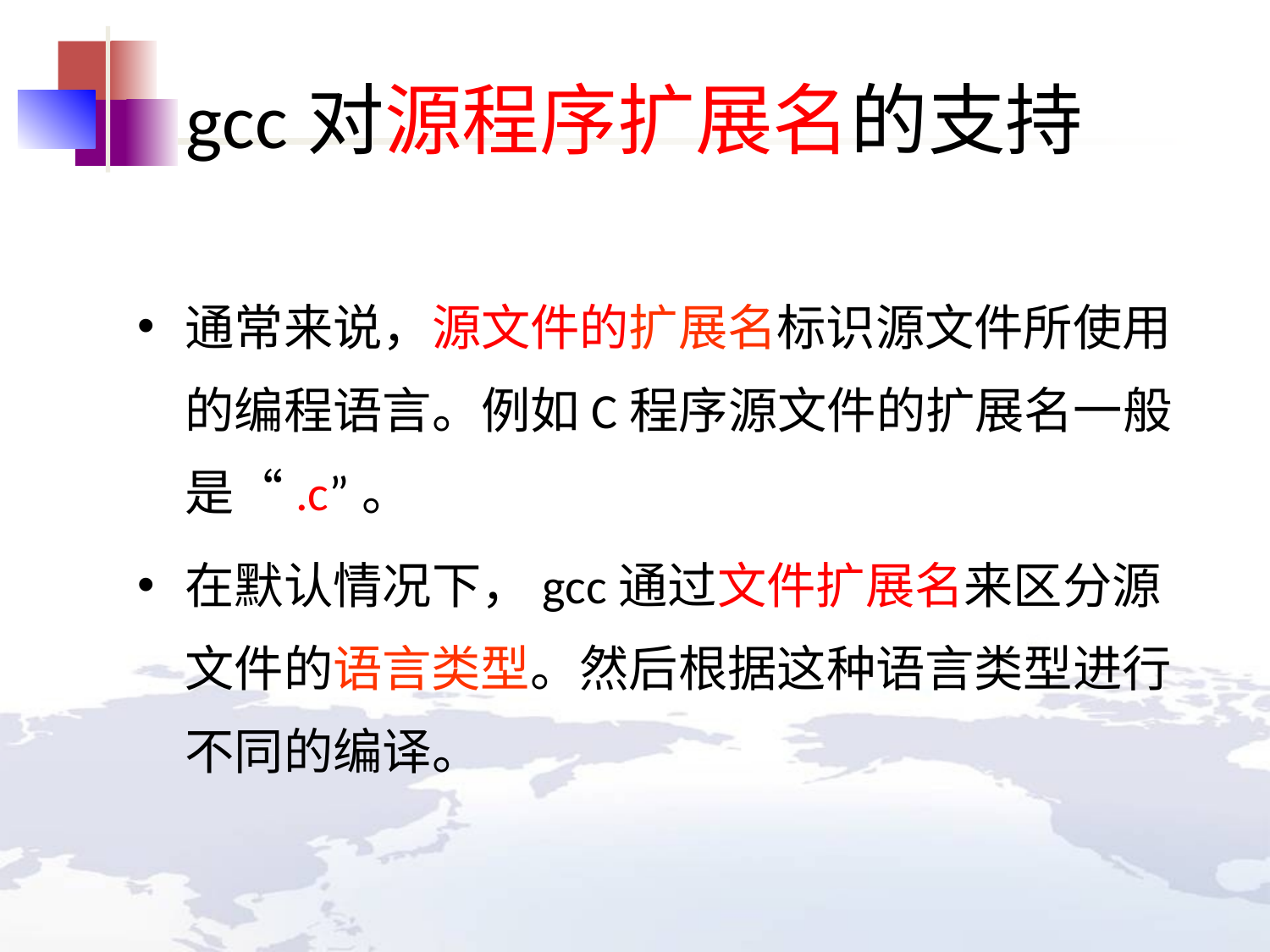

# gcc对源程序扩展名的支持
通常来说，源文件的扩展名标识源文件所使用的编程语言。例如C程序源文件的扩展名一般是“.c”。
在默认情况下，gcc通过文件扩展名来区分源文件的语言类型。然后根据这种语言类型进行不同的编译。